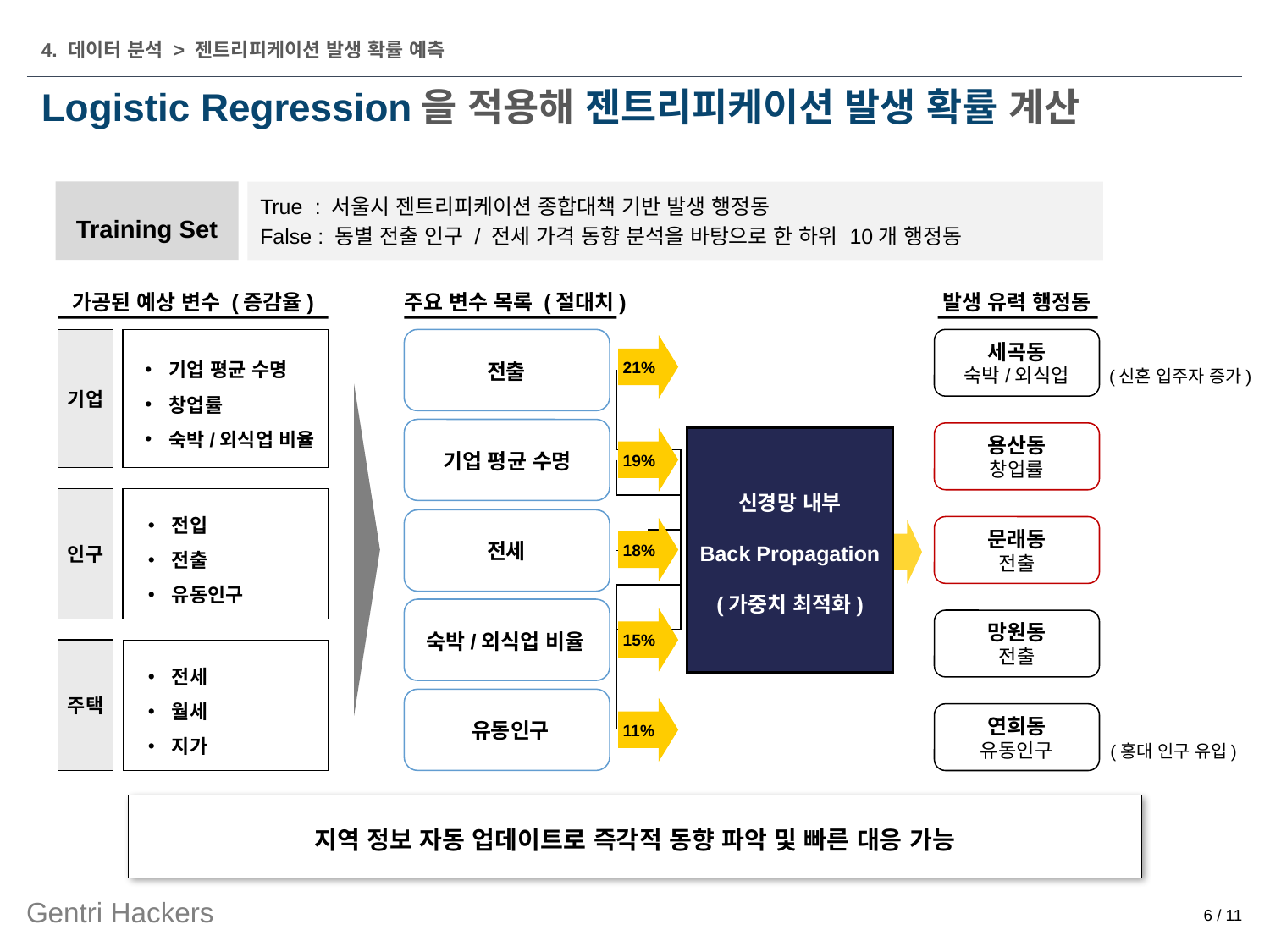

4. 데이터 분석 > 젠트리피케이션 발생 확률 예측
# Logistic Regression을 적용해 젠트리피케이션 발생 확률 계산
Training Set
True  : 서울시 젠트리피케이션 종합대책 기반 발생 행정동
False : 동별 전출 인구 / 전세 가격 동향 분석을 바탕으로 한 하위 10개 행정동

가공된 예상 변수 (증감율)

주요 변수 목록 (절대치)

발생 유력 행정동

세곡동
숙박/외식업
기업

21%
기업 평균 수명
창업률
숙박/외식업 비율
전출
(신혼 입주자 증가)

용산동
창업률
19%

신경망 내부

Back Propagation

(가중치 최적화)
기업 평균 수명
인구

전입
전출
유동인구

문래동
전출
18%

전세

15%
망원동
전출
숙박/외식업 비율
주택

전세
월세
지가

11%
연희동
유동인구
유동인구
(홍대 인구 유입)
지역 정보 자동 업데이트로 즉각적 동향 파악 및 빠른 대응 가능